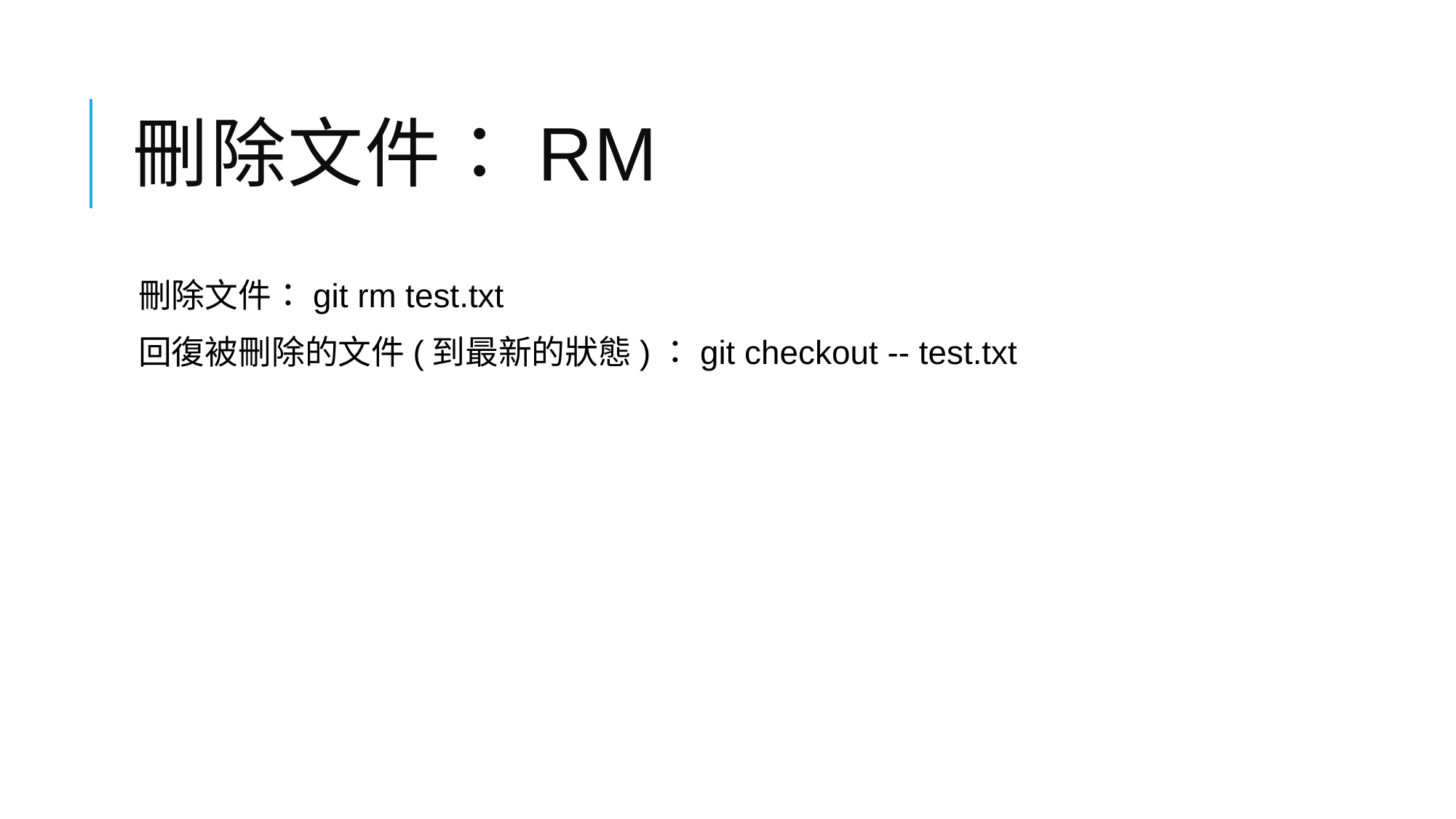

# 刪除文件：rm
刪除文件：git rm test.txt
回復被刪除的文件(到最新的狀態)：git checkout -- test.txt